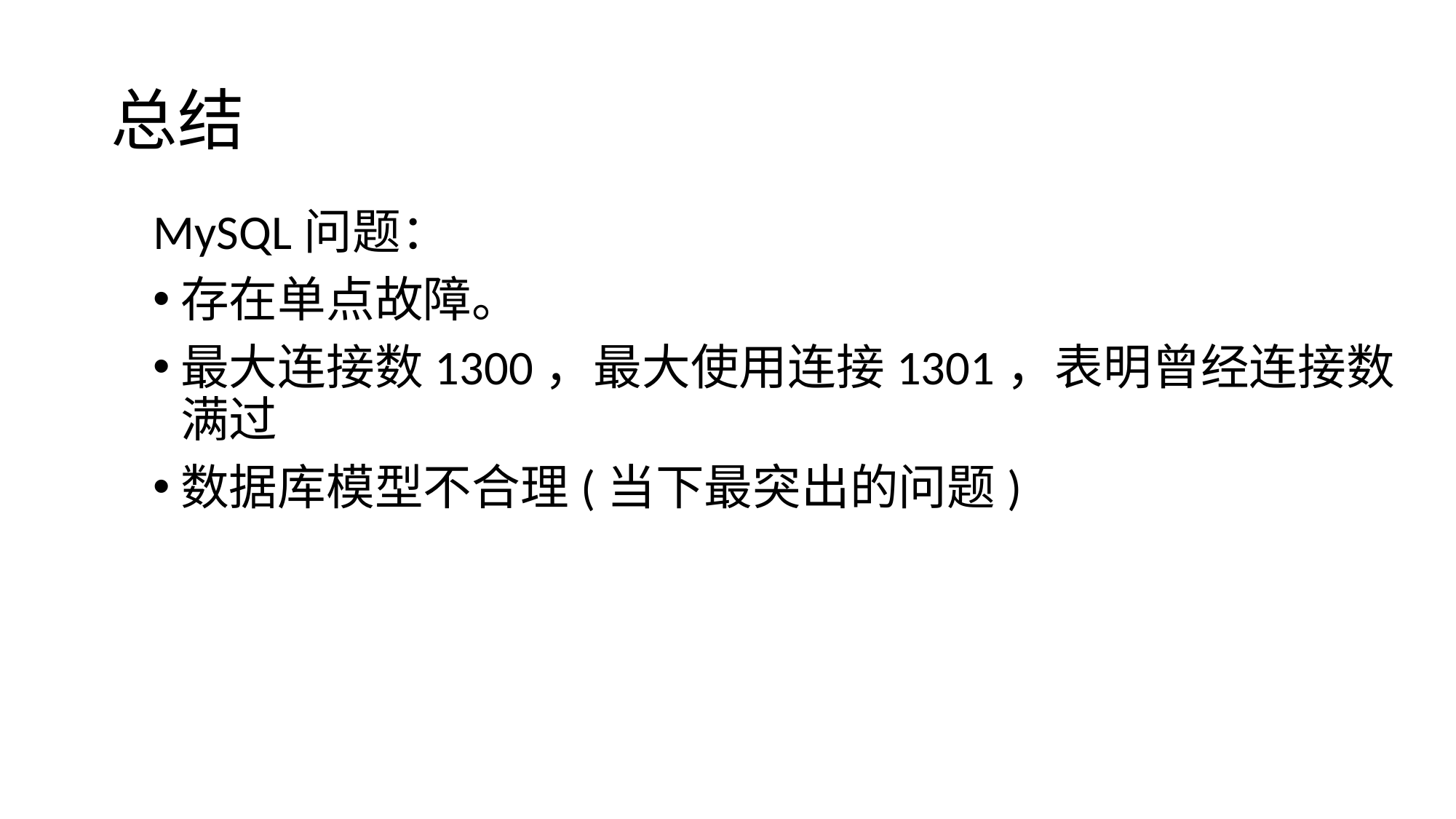

# 总结
MySQL问题：
存在单点故障。
最大连接数1300，最大使用连接1301，表明曾经连接数满过
数据库模型不合理(当下最突出的问题)